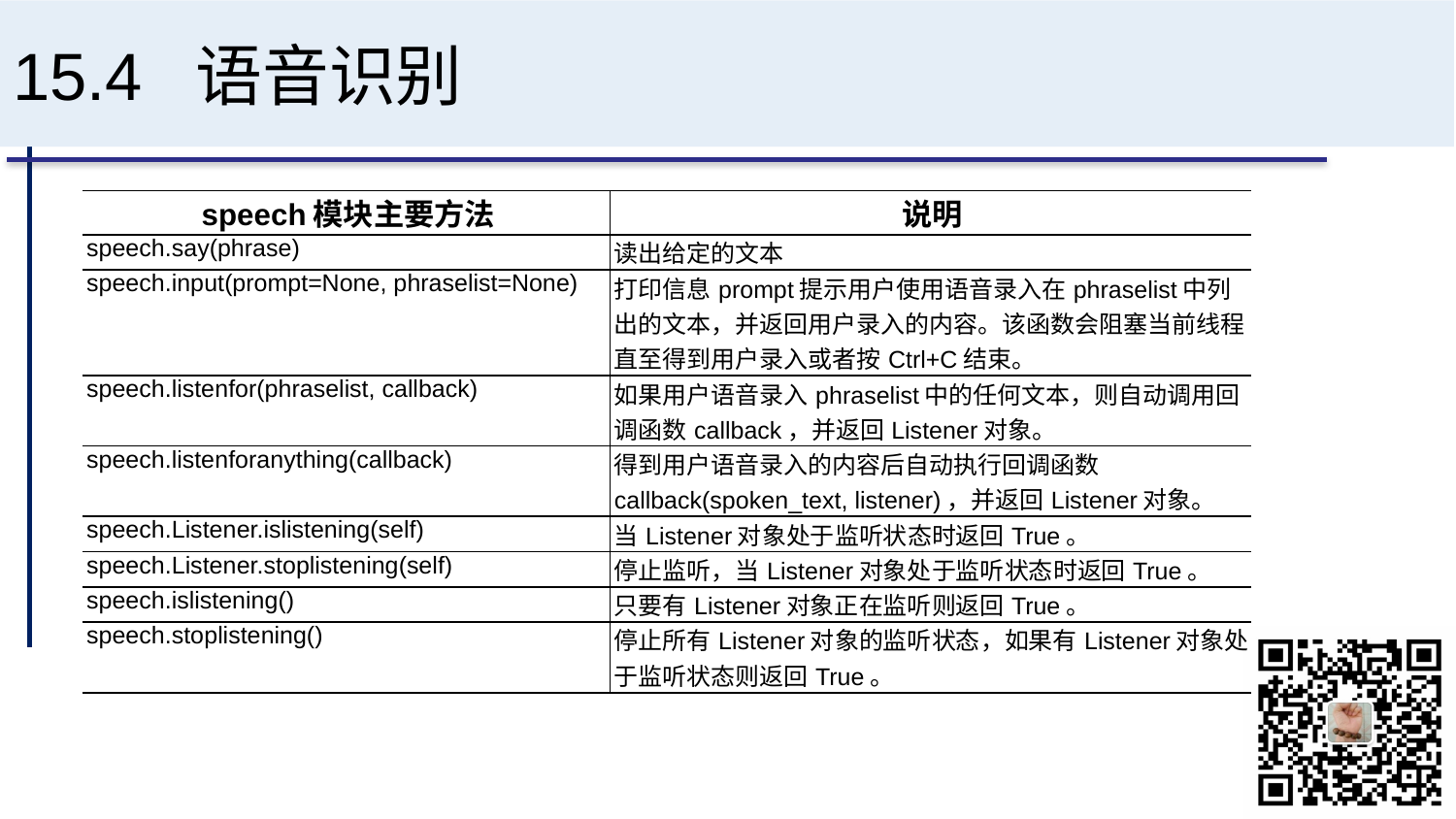

# 15.4  语音识别
| speech模块主要方法 | 说明 |
| --- | --- |
| speech.say(phrase) | 读出给定的文本 |
| speech.input(prompt=None, phraselist=None) | 打印信息prompt提示用户使用语音录入在phraselist中列出的文本，并返回用户录入的内容。该函数会阻塞当前线程直至得到用户录入或者按Ctrl+C结束。 |
| speech.listenfor(phraselist, callback) | 如果用户语音录入phraselist中的任何文本，则自动调用回调函数callback，并返回Listener对象。 |
| speech.listenforanything(callback) | 得到用户语音录入的内容后自动执行回调函数callback(spoken\_text, listener)，并返回Listener对象。 |
| speech.Listener.islistening(self) | 当Listener对象处于监听状态时返回True。 |
| speech.Listener.stoplistening(self) | 停止监听，当Listener对象处于监听状态时返回True。 |
| speech.islistening() | 只要有Listener对象正在监听则返回True。 |
| speech.stoplistening() | 停止所有Listener对象的监听状态，如果有Listener对象处于监听状态则返回True。 |